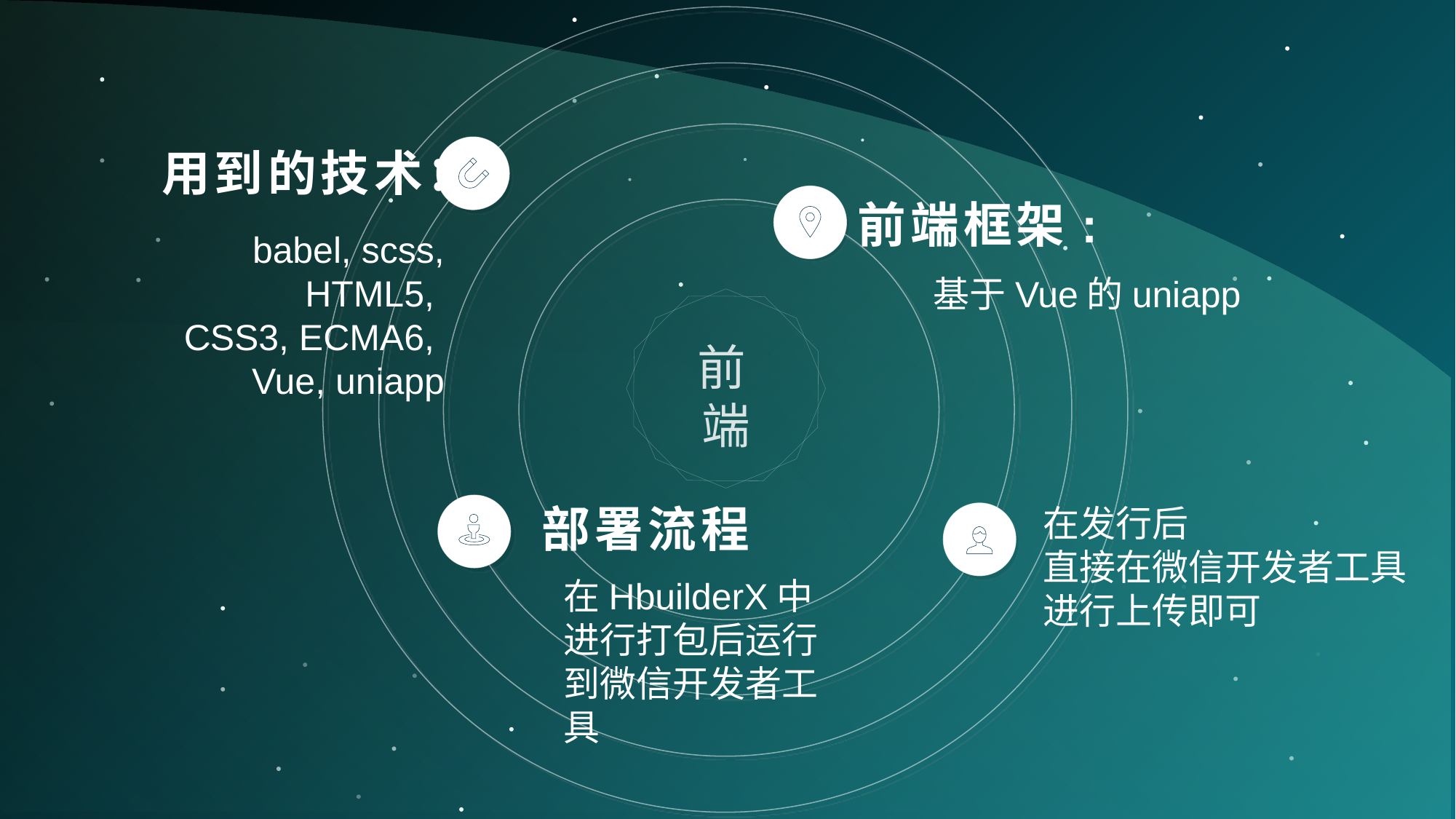

用到的技术：

前端框架:

babel, scss, HTML5,
CSS3, ECMA6,
Vue, uniapp
基于Vue的uniapp

前端

部署流程

在发行后
直接在微信开发者工具进行上传即可

在HbuilderX中进行打包后运行到微信开发者工具